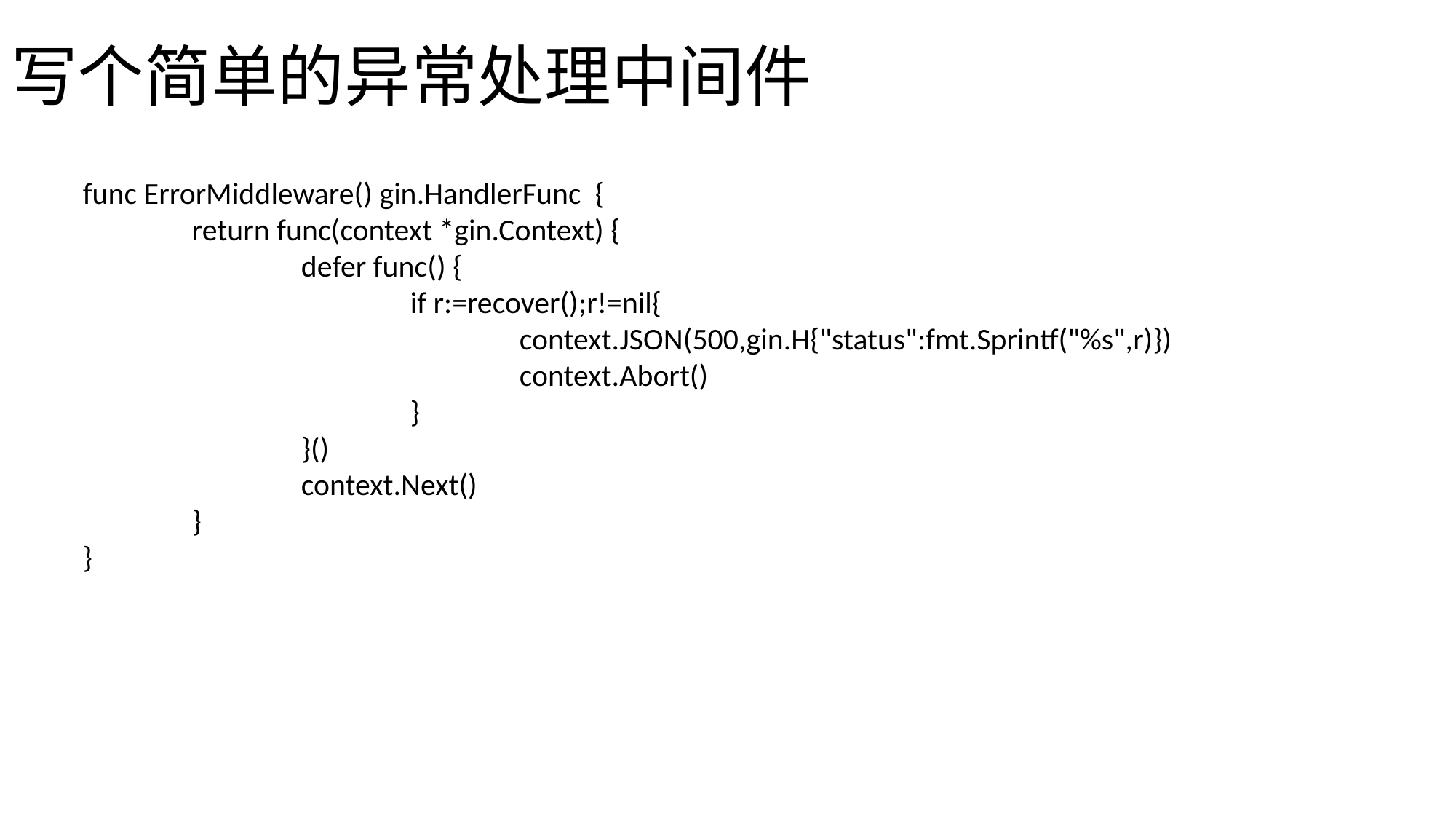

# 写个简单的异常处理中间件
func ErrorMiddleware() gin.HandlerFunc  {
	return func(context *gin.Context) {
		defer func() {
			if r:=recover();r!=nil{
				context.JSON(500,gin.H{"status":fmt.Sprintf("%s",r)})
				context.Abort()
			}
		}()
		context.Next()
	}
}